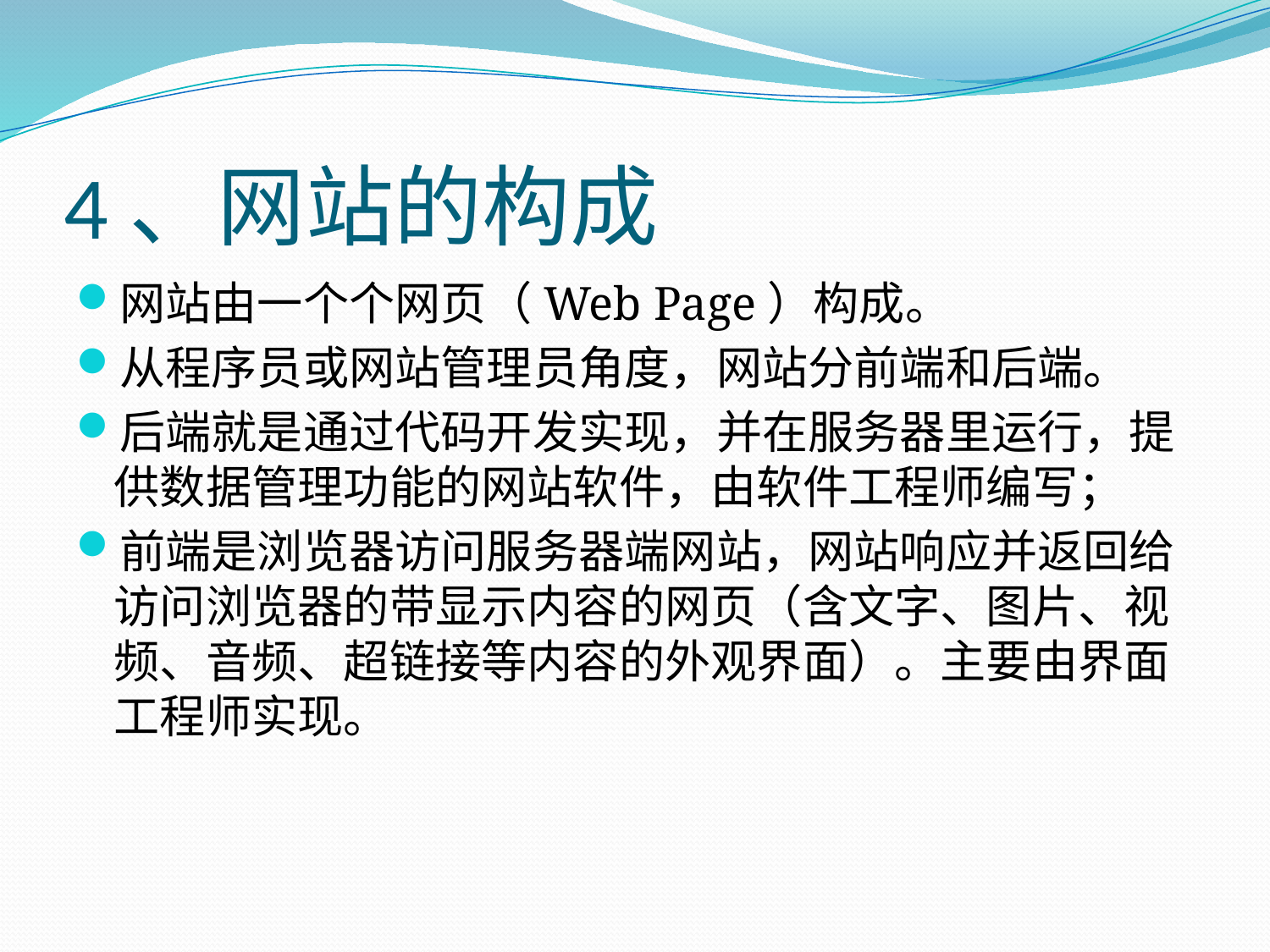

# 4、网站的构成
网站由一个个网页（Web Page）构成。
从程序员或网站管理员角度，网站分前端和后端。
后端就是通过代码开发实现，并在服务器里运行，提供数据管理功能的网站软件，由软件工程师编写；
前端是浏览器访问服务器端网站，网站响应并返回给访问浏览器的带显示内容的网页（含文字、图片、视频、音频、超链接等内容的外观界面）。主要由界面工程师实现。